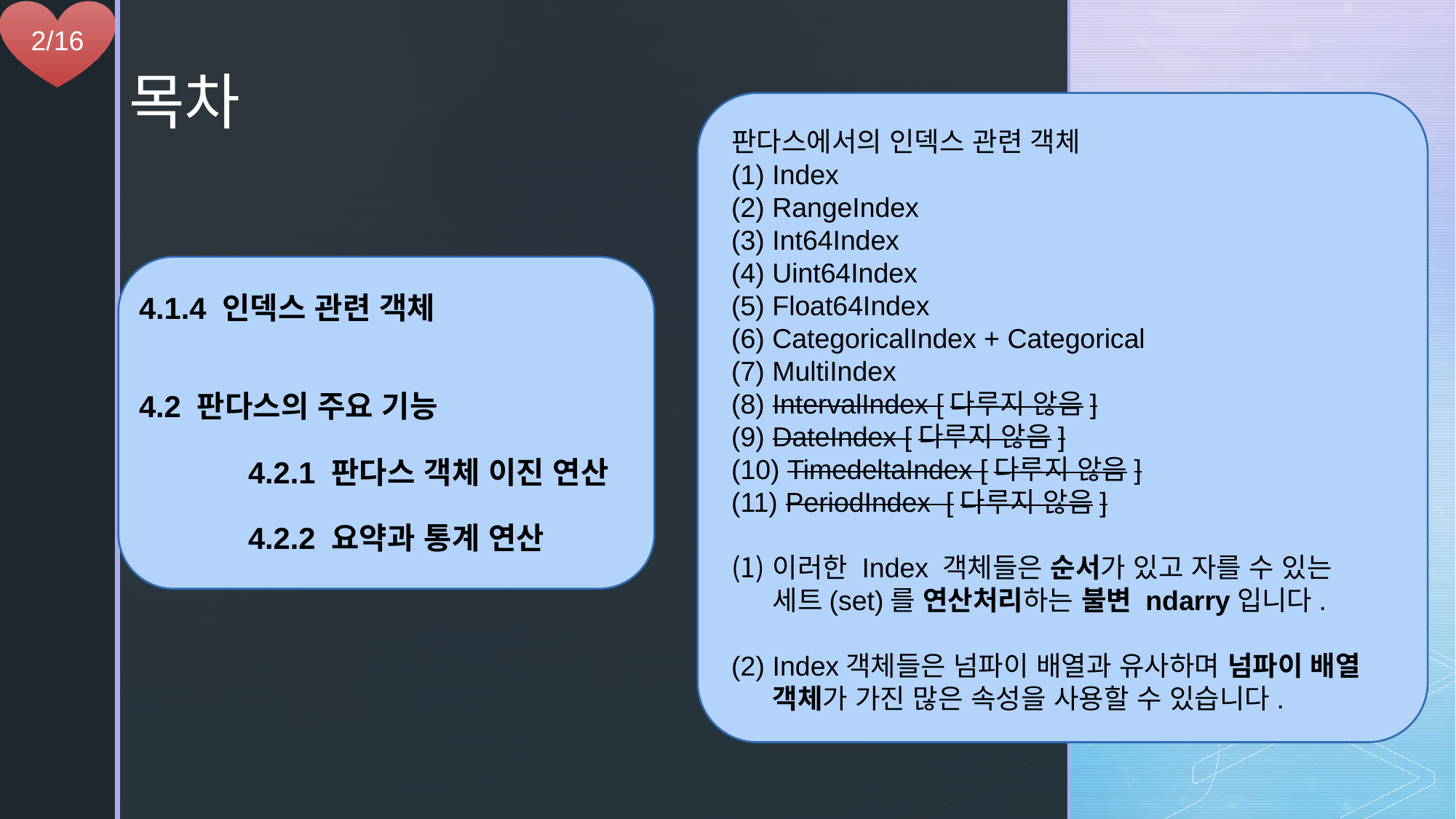

2/16
목차

판다스에서의 인덱스 관련 객체
(1) Index
(2) RangeIndex
(3) Int64Index
(4) Uint64Index
(5) Float64Index
(6) CategoricalIndex + Categorical
(7) MultiIndex
(8) IntervalIndex [다루지 않음]
(9) DateIndex [다루지 않음]
(10) TimedeltaIndex [다루지 않음]
(11) PeriodIndex  [다루지 않음]
이러한 Index 객체들은 순서가 있고 자를 수 있는 세트(set)를 연산처리하는 불변 ndarry입니다.

Index객체들은 넘파이 배열과 유사하며 넘파이 배열 객체가 가진 많은 속성을 사용할 수 있습니다.

# 4.1.4 인덱스 관련 객체 4.2 판다스의 주요 기능 4.2.1 판다스 객체 이진 연산 4.2.2 요약과 통계 연산